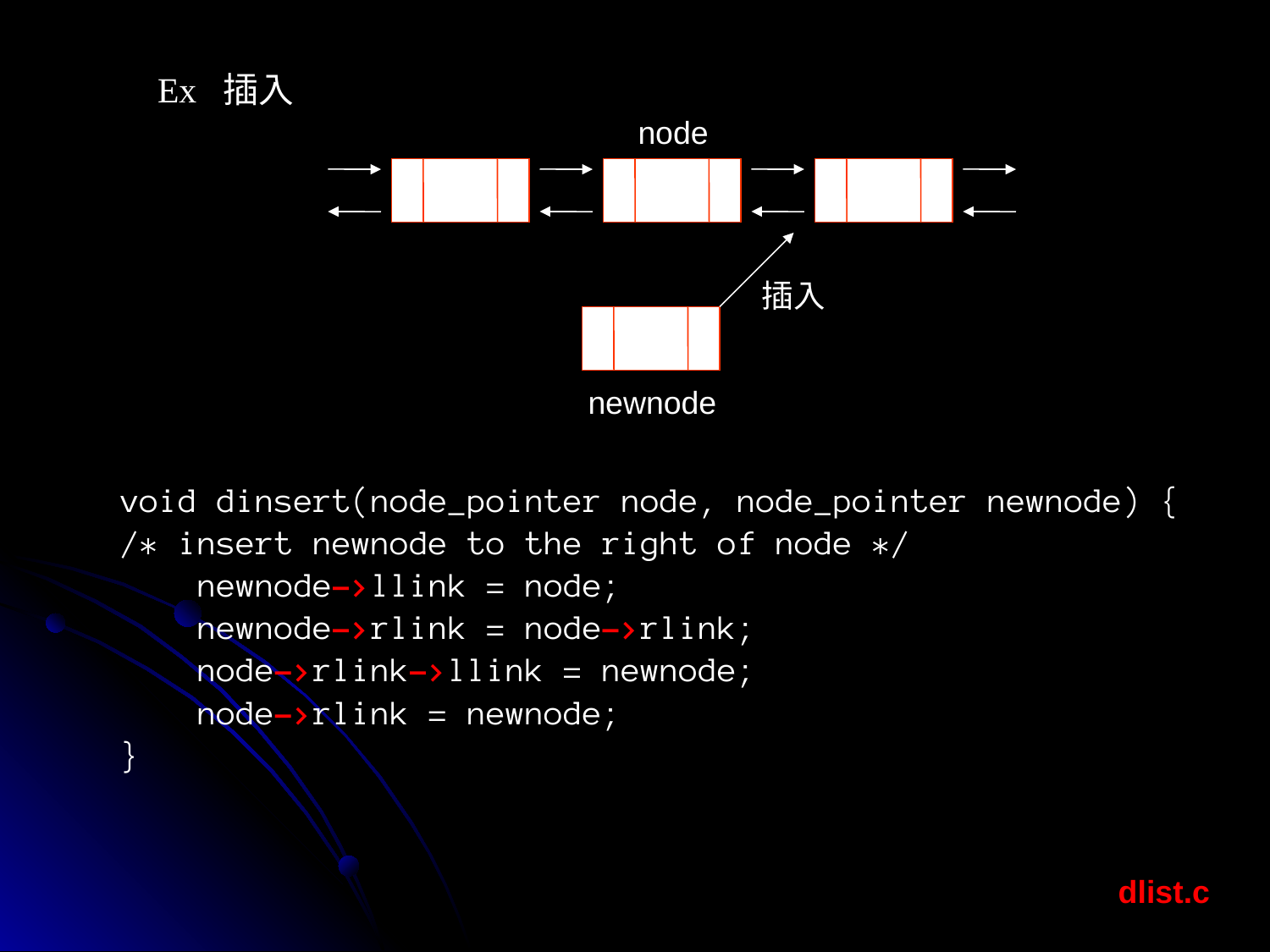

Ex  插入
node

插入

newnode
void dinsert(node_pointer node, node_pointer newnode) {
/* insert newnode to the right of node */
    newnode->llink = node;
    newnode->rlink = node->rlink;
    node->rlink->llink = newnode;
    node->rlink = newnode;
}
dlist.c